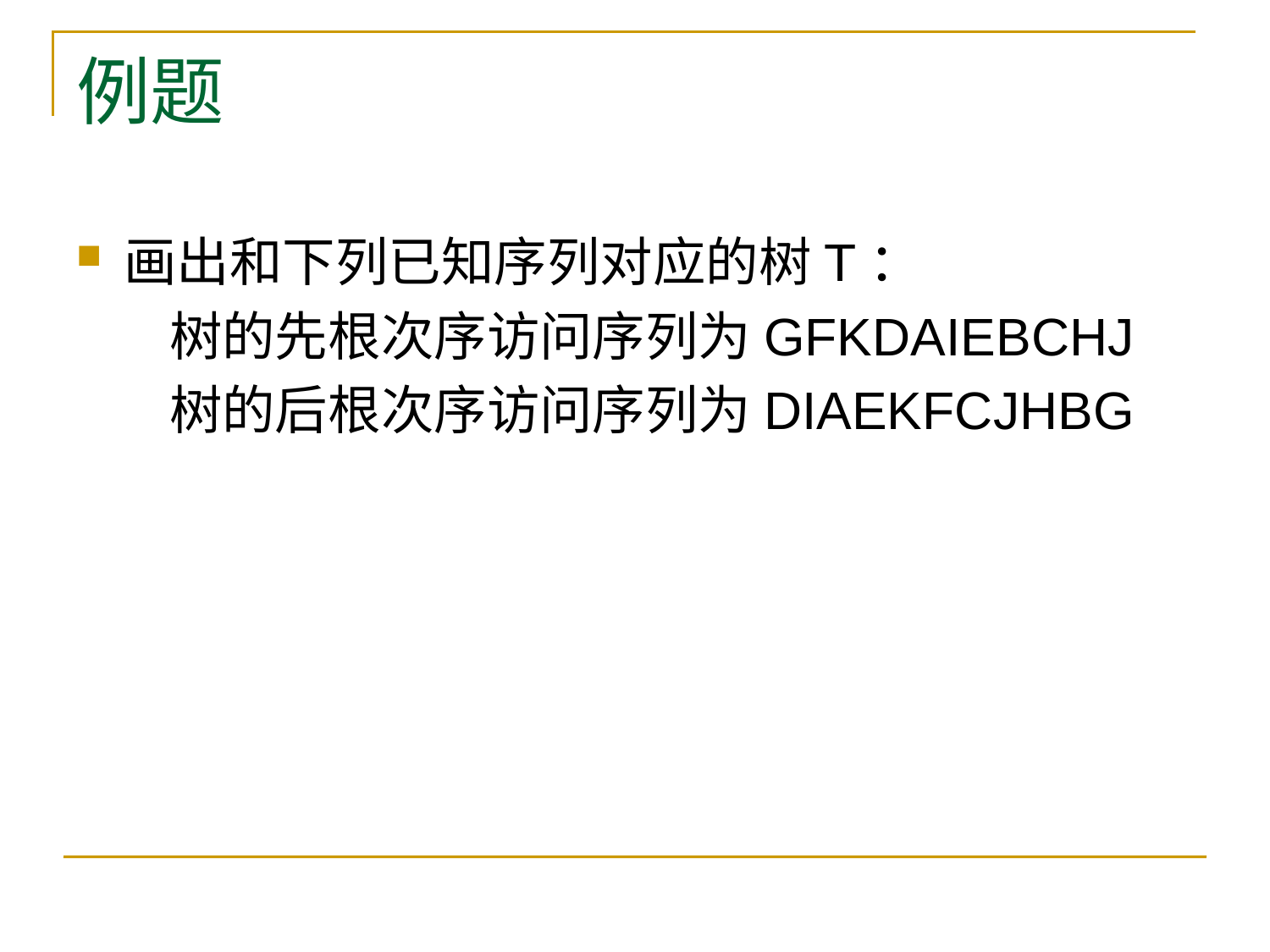

# 例题
画出和下列已知序列对应的树T：
	树的先根次序访问序列为GFKDAIEBCHJ
	树的后根次序访问序列为DIAEKFCJHBG